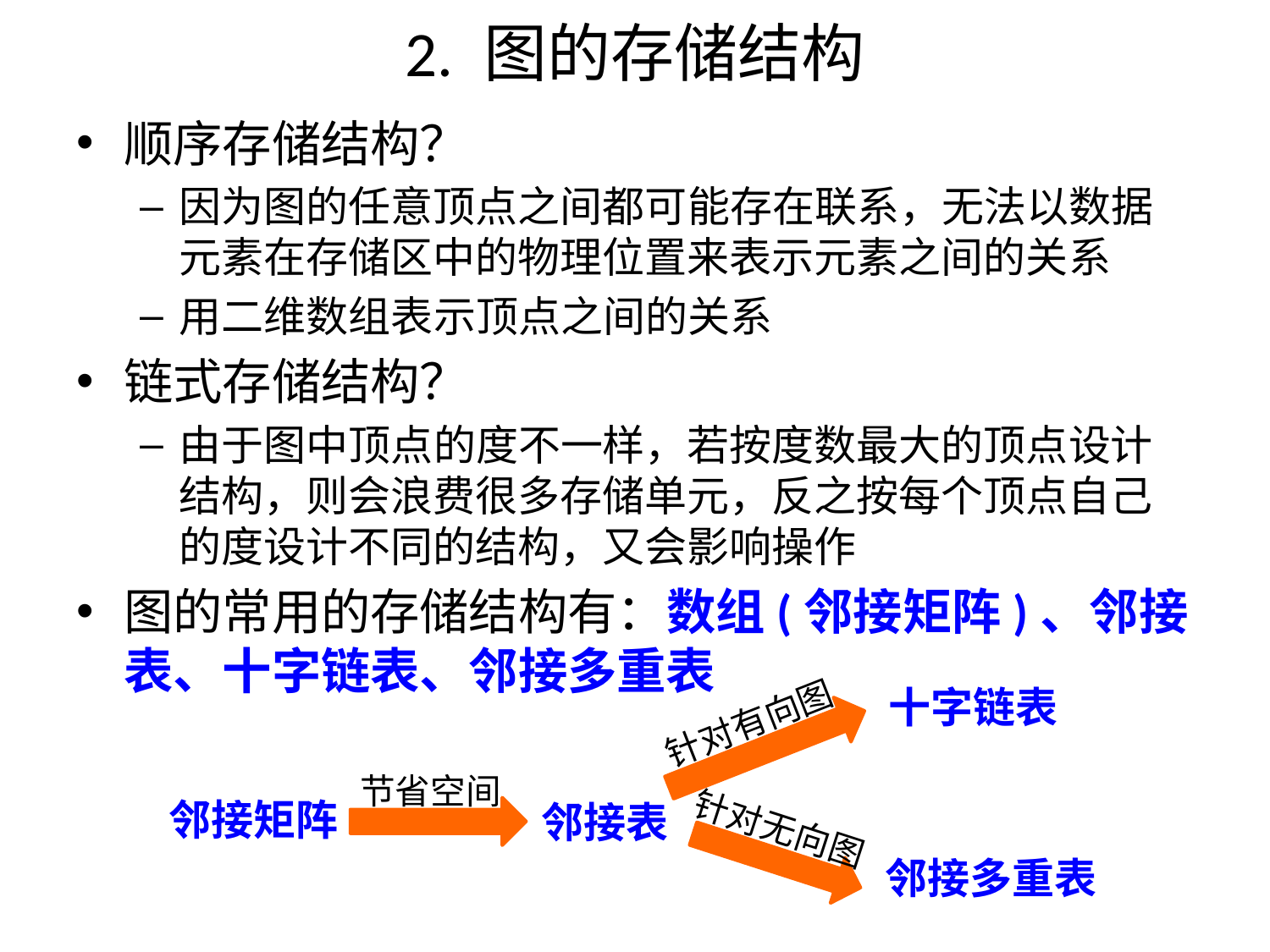

# 2. 图的存储结构
顺序存储结构？
因为图的任意顶点之间都可能存在联系，无法以数据元素在存储区中的物理位置来表示元素之间的关系
用二维数组表示顶点之间的关系
链式存储结构？
由于图中顶点的度不一样，若按度数最大的顶点设计结构，则会浪费很多存储单元，反之按每个顶点自己的度设计不同的结构，又会影响操作
图的常用的存储结构有：数组(邻接矩阵)、邻接表、十字链表、邻接多重表
十字链表
针对有向图

节省空间

邻接矩阵
邻接表
针对无向图

邻接多重表